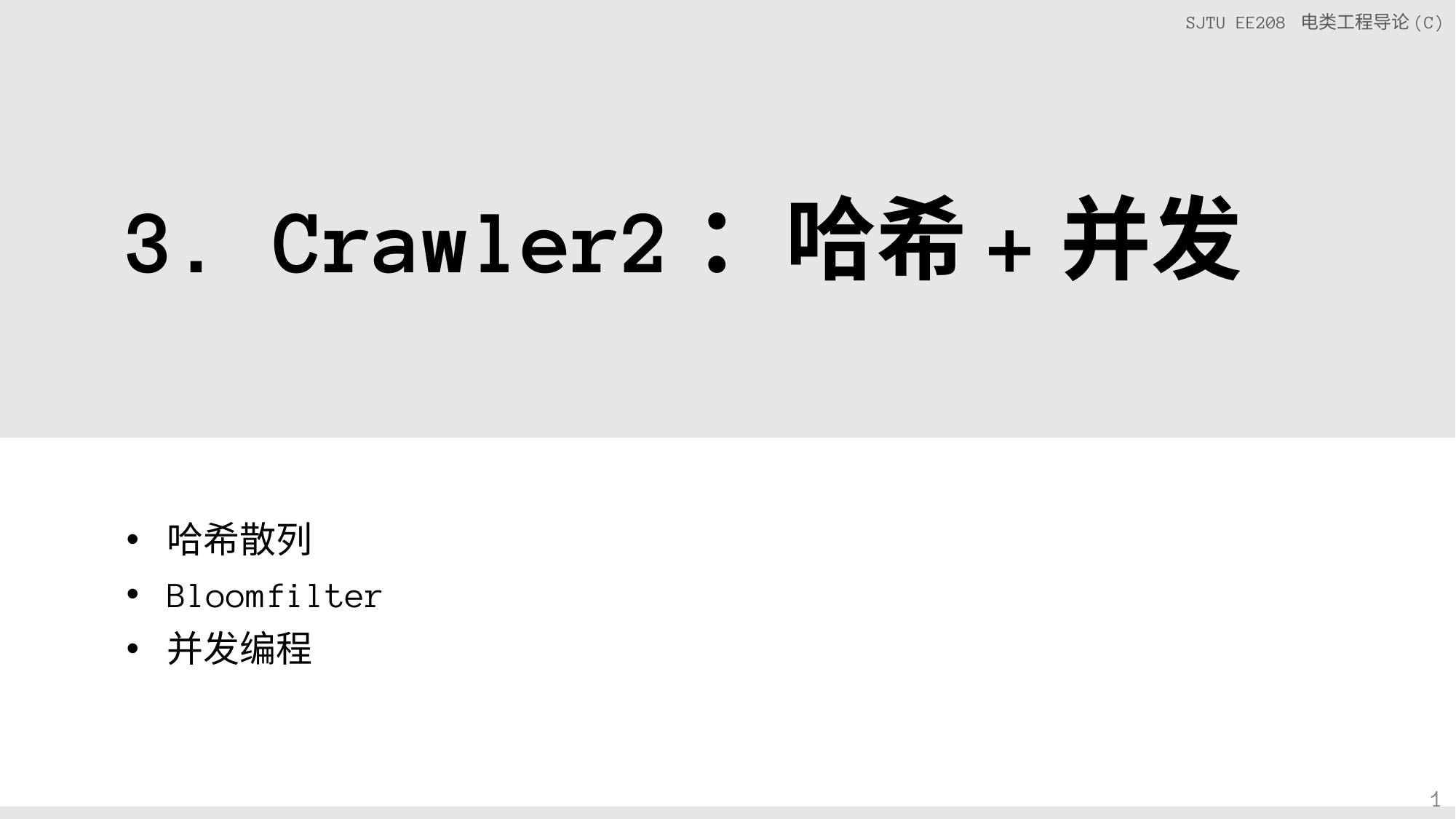

# 3. Crawler2：哈希+并发
哈希散列
Bloomfilter
并发编程
1